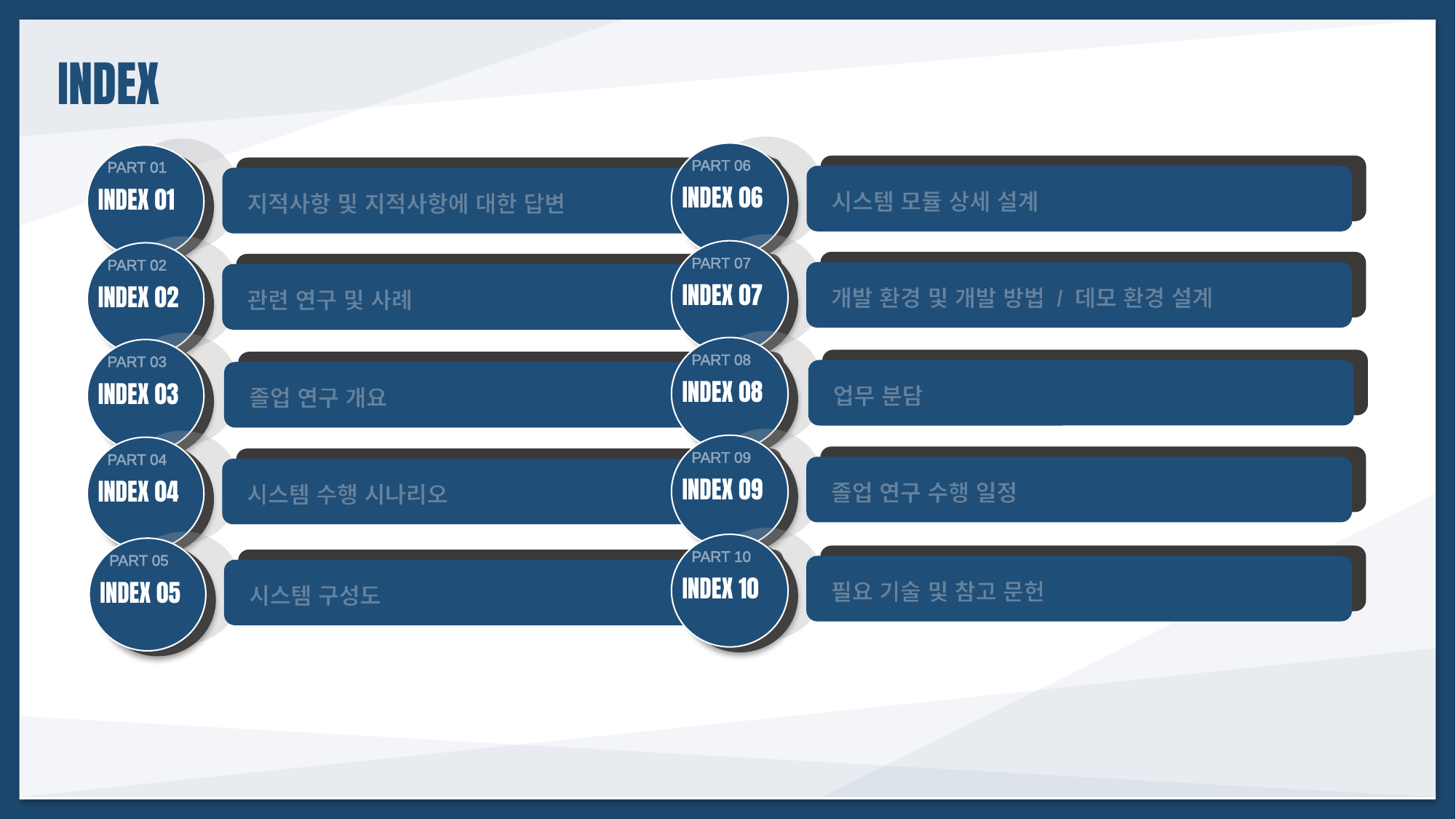

INDEX

PART 06
INDEX 06

PART 07
INDEX 07

PART 08
INDEX 08

PART 09
INDEX 09

시스템 모듈 상세 설계

개발 환경 및 개발 방법 / 데모 환경 설계

업무 분담

졸업 연구 수행 일정

PART 01
INDEX 01

PART 02
INDEX 02

PART 03
INDEX 03

PART 04
INDEX 04

지적사항 및 지적사항에 대한 답변

관련 연구 및 사례

졸업 연구 개요

시스템 수행 시나리오

PART 10

PART 05

INDEX 10
필요 기술 및 참고 문헌
INDEX 05
시스템 구성도